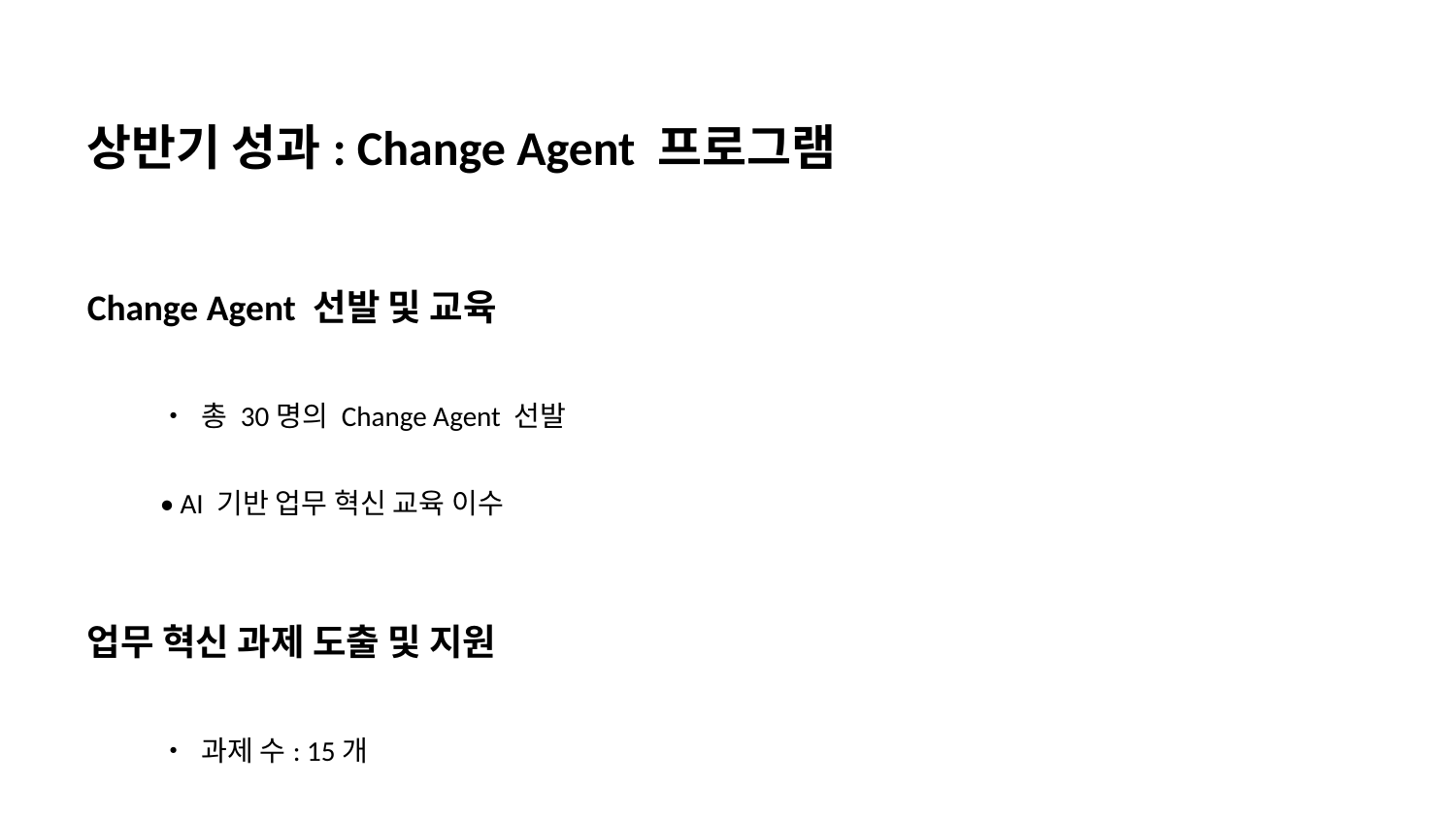

상반기 성과: Change Agent 프로그램
Change Agent 선발 및 교육
• 총 30명의 Change Agent 선발
• AI 기반 업무 혁신 교육 이수
업무 혁신 과제 도출 및 지원
• 과제 수: 15개
• 평균 효율 증대율: 15% (예시)
• 비용 절감 효과: 5억원 (예시)